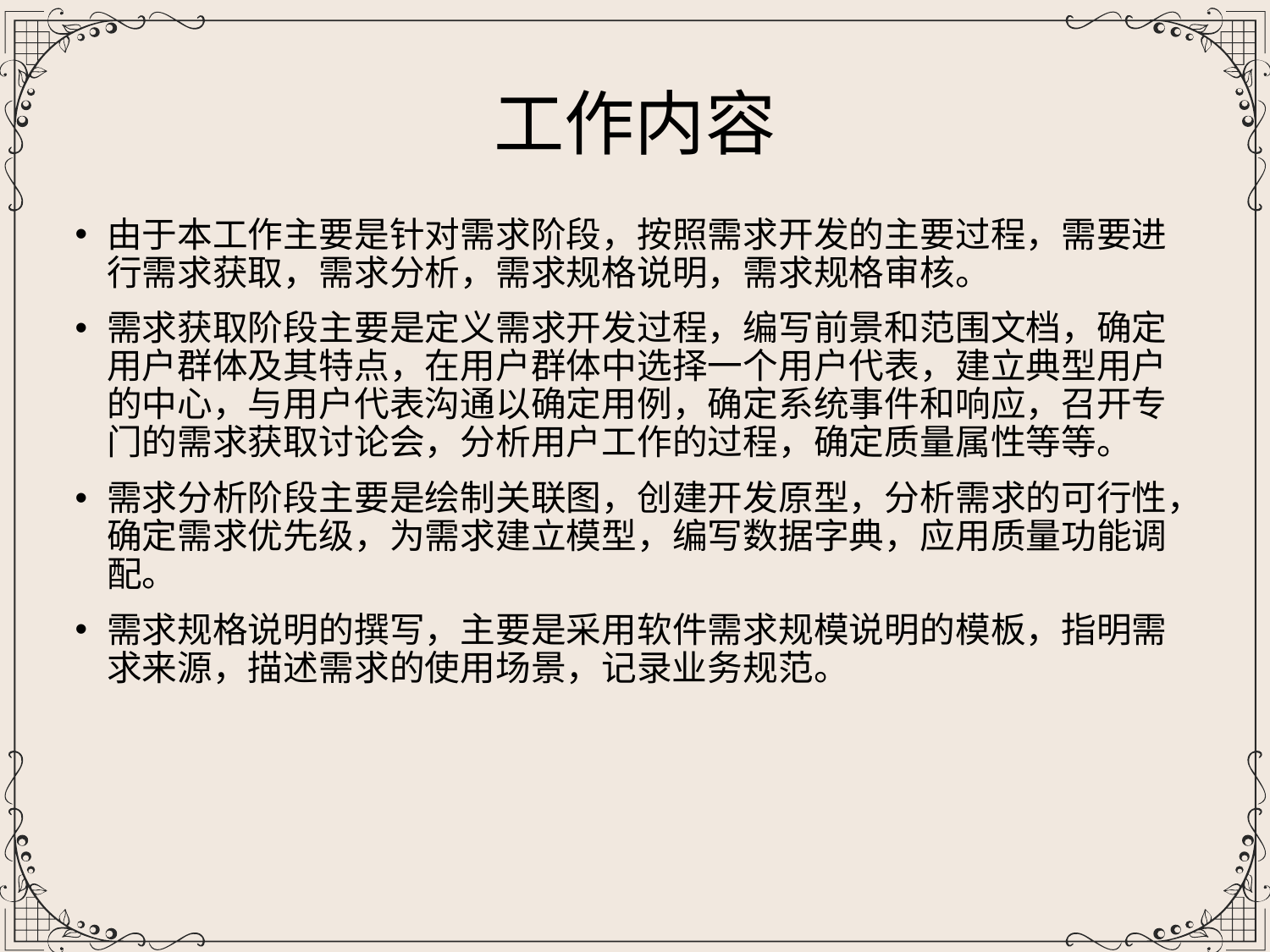

工作内容
由于本工作主要是针对需求阶段，按照需求开发的主要过程，需要进行需求获取，需求分析，需求规格说明，需求规格审核。
需求获取阶段主要是定义需求开发过程，编写前景和范围文档，确定用户群体及其特点，在用户群体中选择一个用户代表，建立典型用户的中心，与用户代表沟通以确定用例，确定系统事件和响应，召开专门的需求获取讨论会，分析用户工作的过程，确定质量属性等等。
需求分析阶段主要是绘制关联图，创建开发原型，分析需求的可行性，确定需求优先级，为需求建立模型，编写数据字典，应用质量功能调配。
需求规格说明的撰写，主要是采用软件需求规模说明的模板，指明需求来源，描述需求的使用场景，记录业务规范。